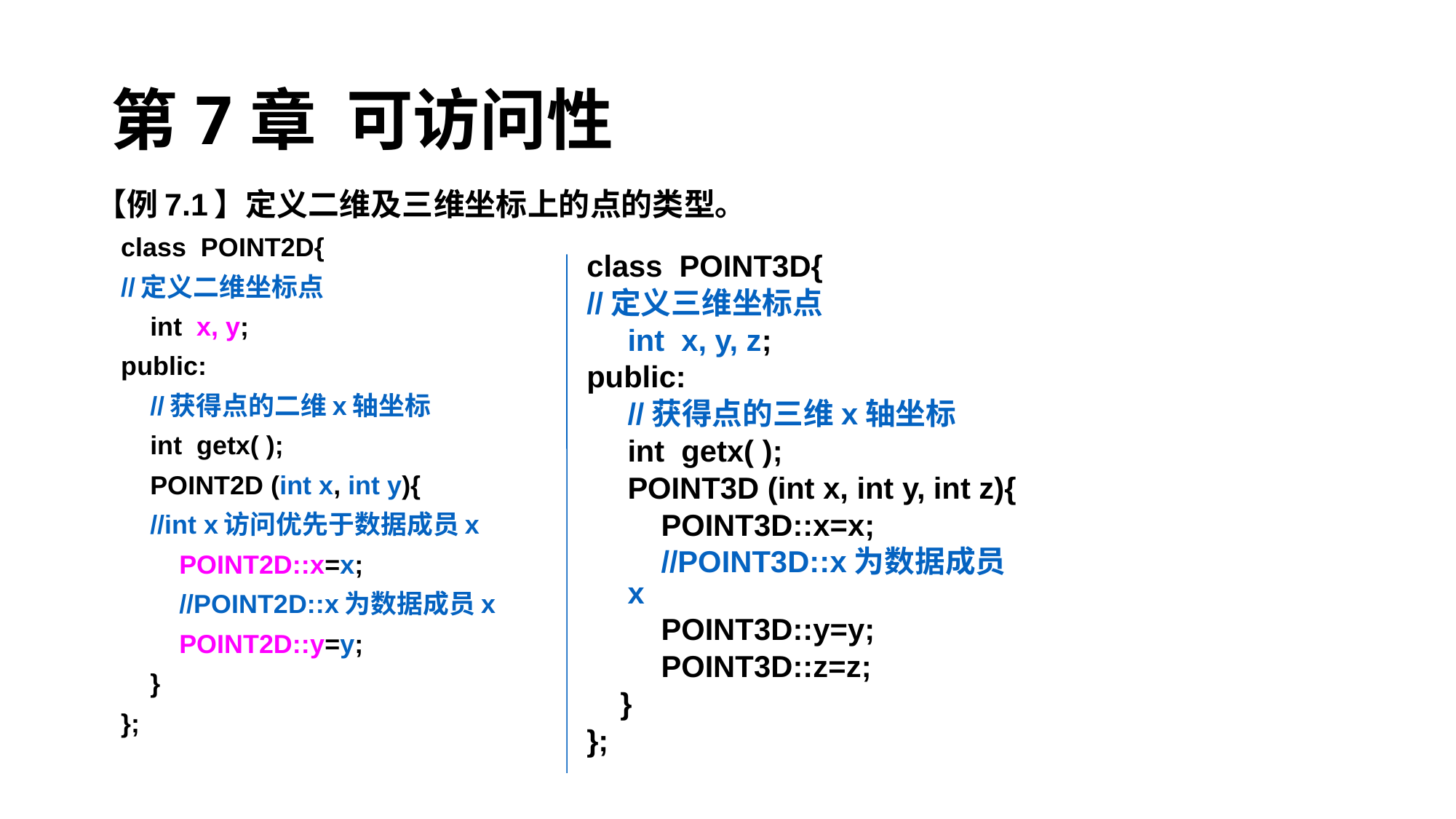

# 第7章  可访问性
【例7.1】定义二维及三维坐标上的点的类型。
	class  POINT2D{
	//定义二维坐标点
	    int  x, y;
	public:
	    //获得点的二维x轴坐标
	    int  getx( );
	    POINT2D (int x, int y){
	    //int x访问优先于数据成员x
	        POINT2D::x=x;
	        //POINT2D::x为数据成员x
	        POINT2D::y=y;
	    }
	};
class  POINT3D{
//定义三维坐标点
   	int  x, y, z;
public:
	//获得点的三维x轴坐标
	int  getx( );
	POINT3D (int x, int y, int z){
	    POINT3D::x=x;
	    //POINT3D::x为数据成员x
	    POINT3D::y=y;
	    POINT3D::z=z;
    }
};